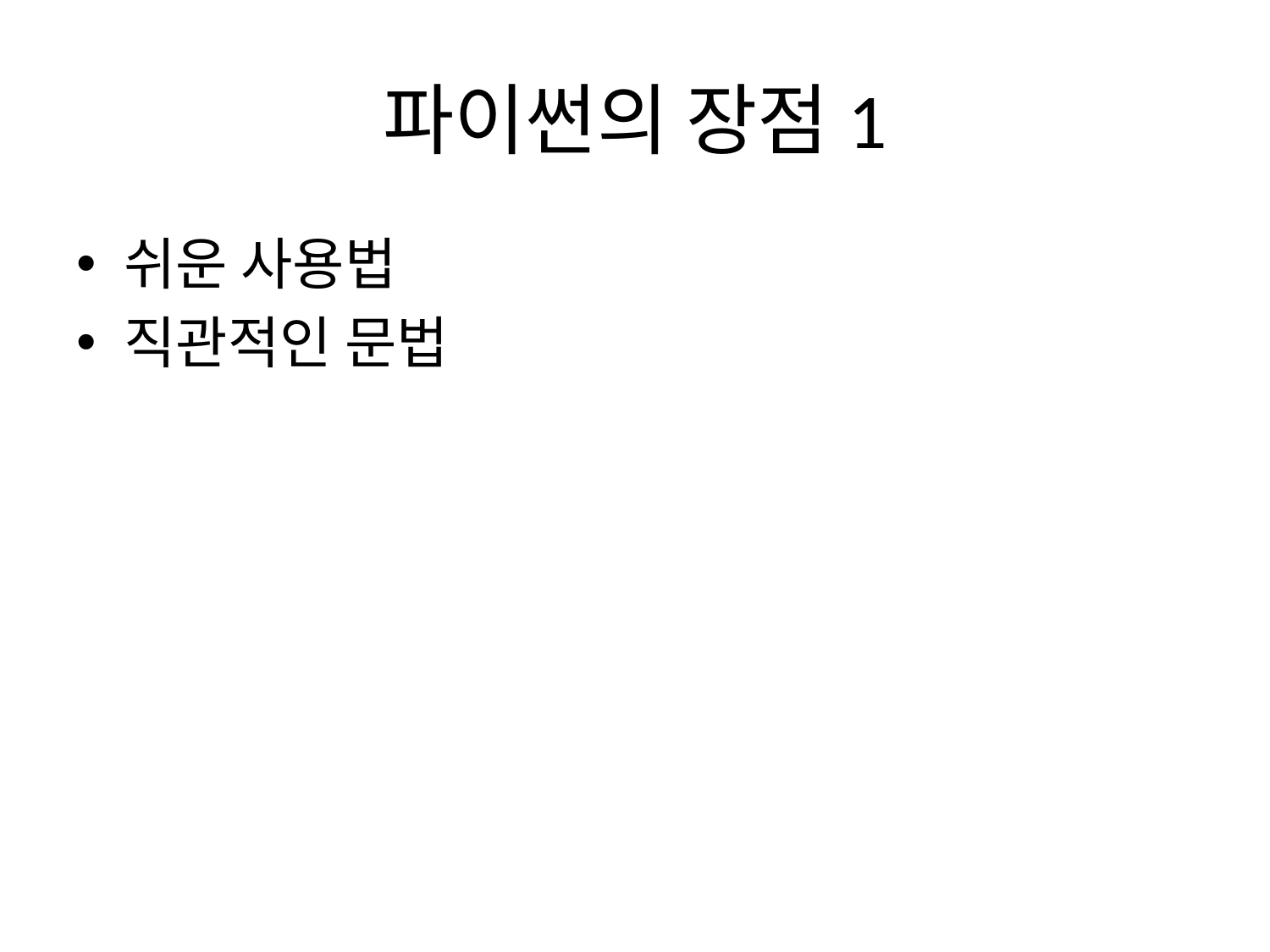

# 파이썬의 장점1
쉬운 사용법
직관적인 문법